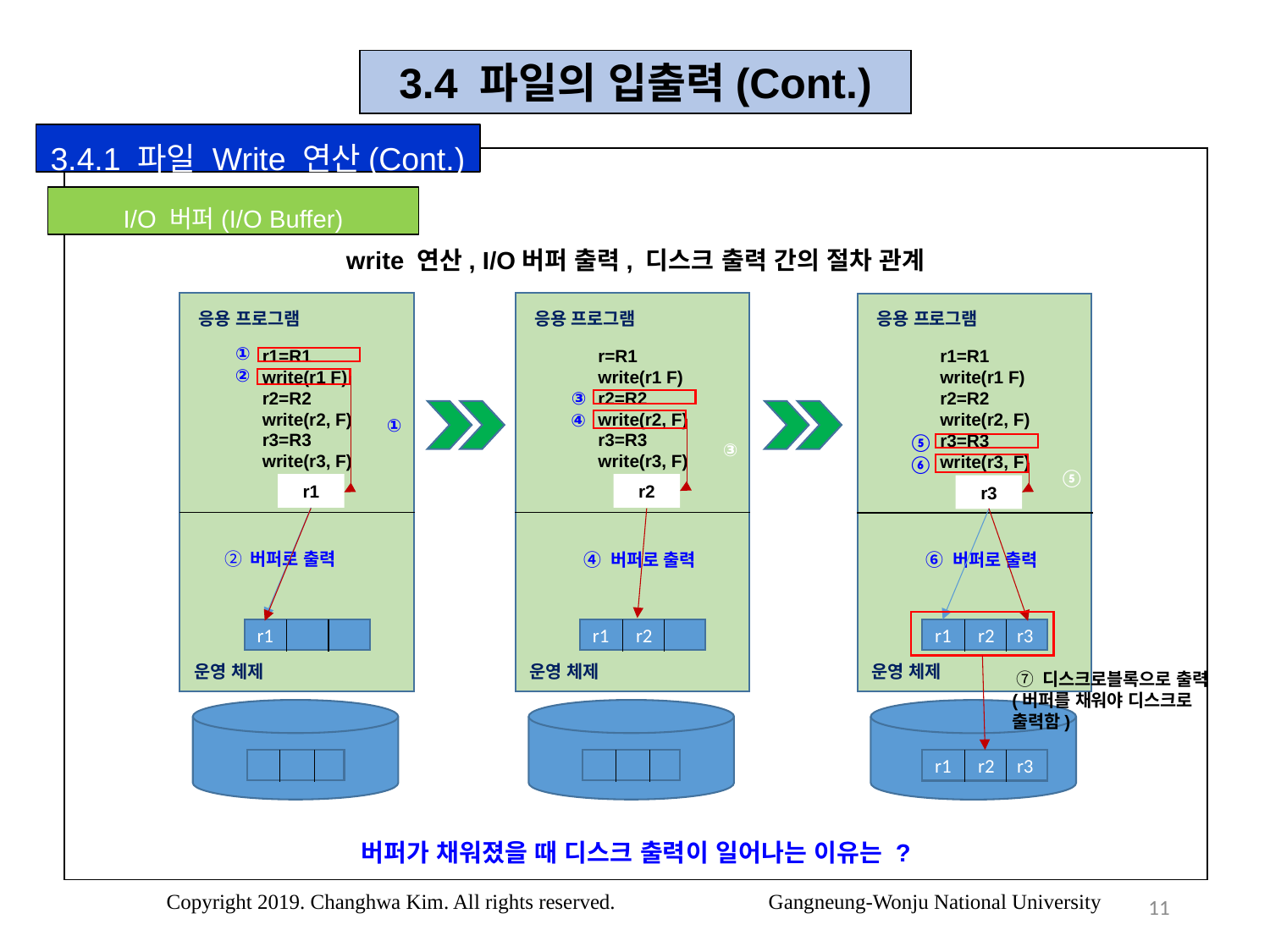

3.4 파일의 입출력(Cont.)
3.4.1 파일 Write 연산(Cont.)

I/O 버퍼(I/O Buffer)
write 연산, I/O버퍼 출력, 디스크 출력 간의 절차 관계

응용 프로그램
응용 프로그램
응용 프로그램
①
r1=R1
write(r1 F)
r2=R2
write(r2, F)
r3=R3
write(r3, F)
r=R1
write(r1 F)
r2=R2
write(r2, F)
r3=R3
write(r3, F)
r1=R1
write(r1 F)
r2=R2
write(r2, F)
r3=R3
write(r3, F)

②

③

④
①

⑤
③

⑥

⑤
r1
r2
r3
② 버퍼로 출력
 ④ 버퍼로 출력
 ⑥ 버퍼로 출력

r1
r1      r2
r1      r2     r3
운영 체제
운영 체제
운영 체제
 ⑦ 디스크로블록으로 출력
(버퍼를 채워야 디스크로 출력함)

r1      r2     r3
버퍼가 채워졌을 때 디스크 출력이 일어나는 이유는 ?
11
Copyright 2019. Changhwa Kim. All rights reserved.                             Gangneung-Wonju National University